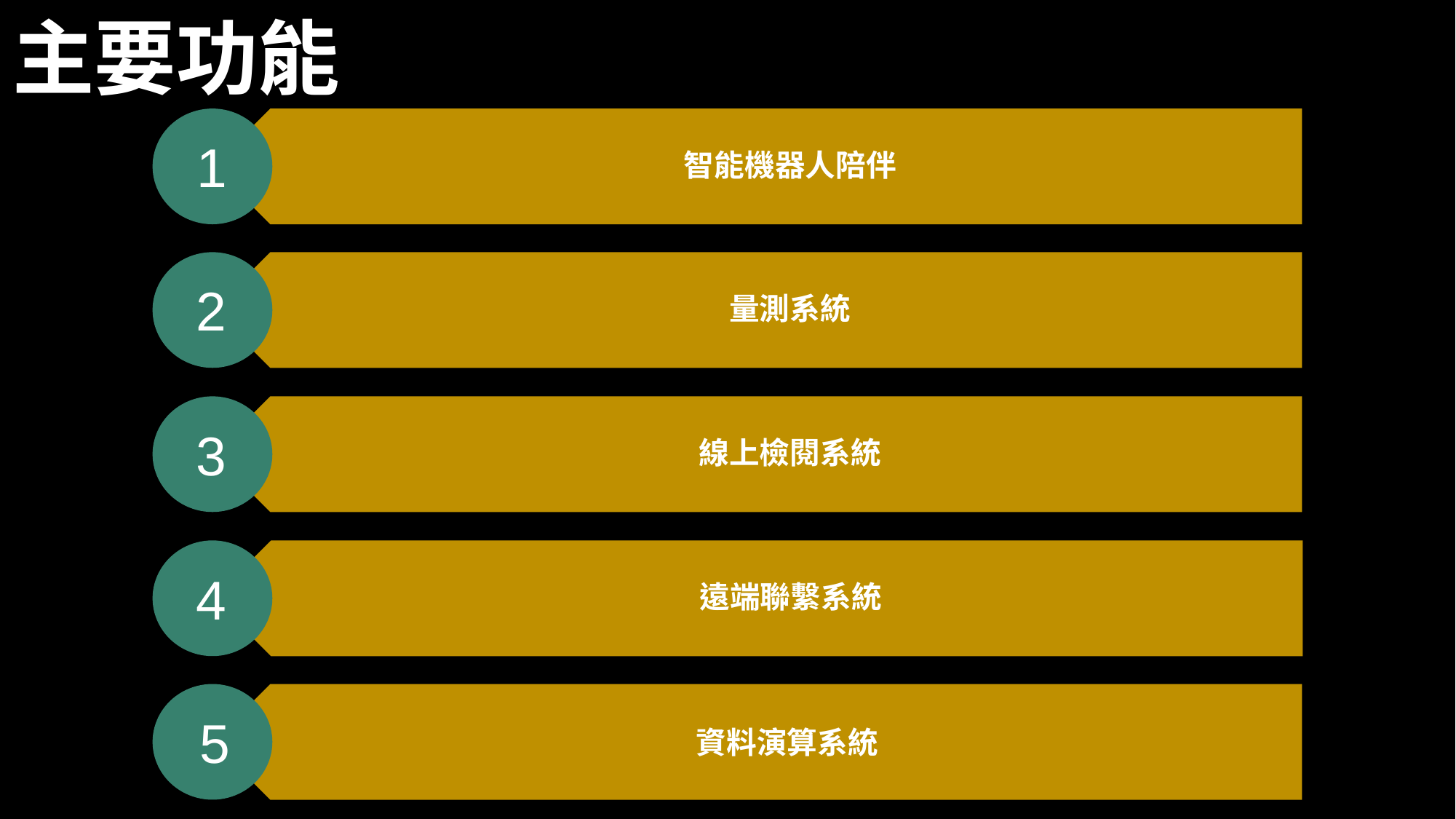

主要功能

智能機器人陪伴
1

量測系統
2

線上檢閱系統
3

遠端聯繫系統
4

5
資料演算系統